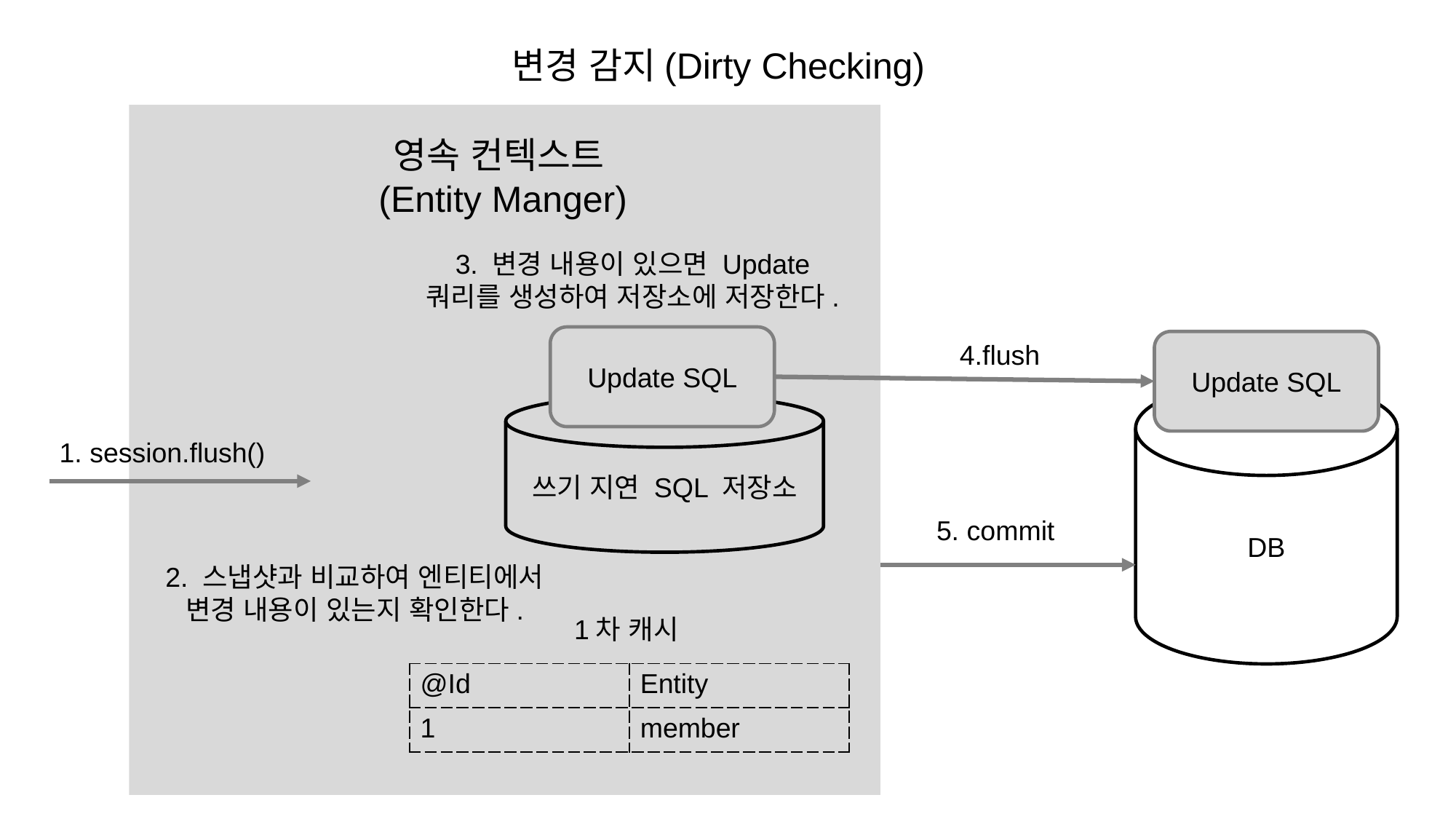

변경 감지(Dirty Checking)

영속 컨텍스트(Entity Manger)
3. 변경 내용이 있으면 Update
쿼리를 생성하여 저장소에 저장한다.
Update SQL
Update SQL
4.flush
DB
쓰기 지연 SQL 저장소
1. session.flush()
5. commit
2. 스냅샷과 비교하여 엔티티에서 변경 내용이 있는지 확인한다.
1차 캐시
| @Id | Entity |
| --- | --- |
| 1 | member |